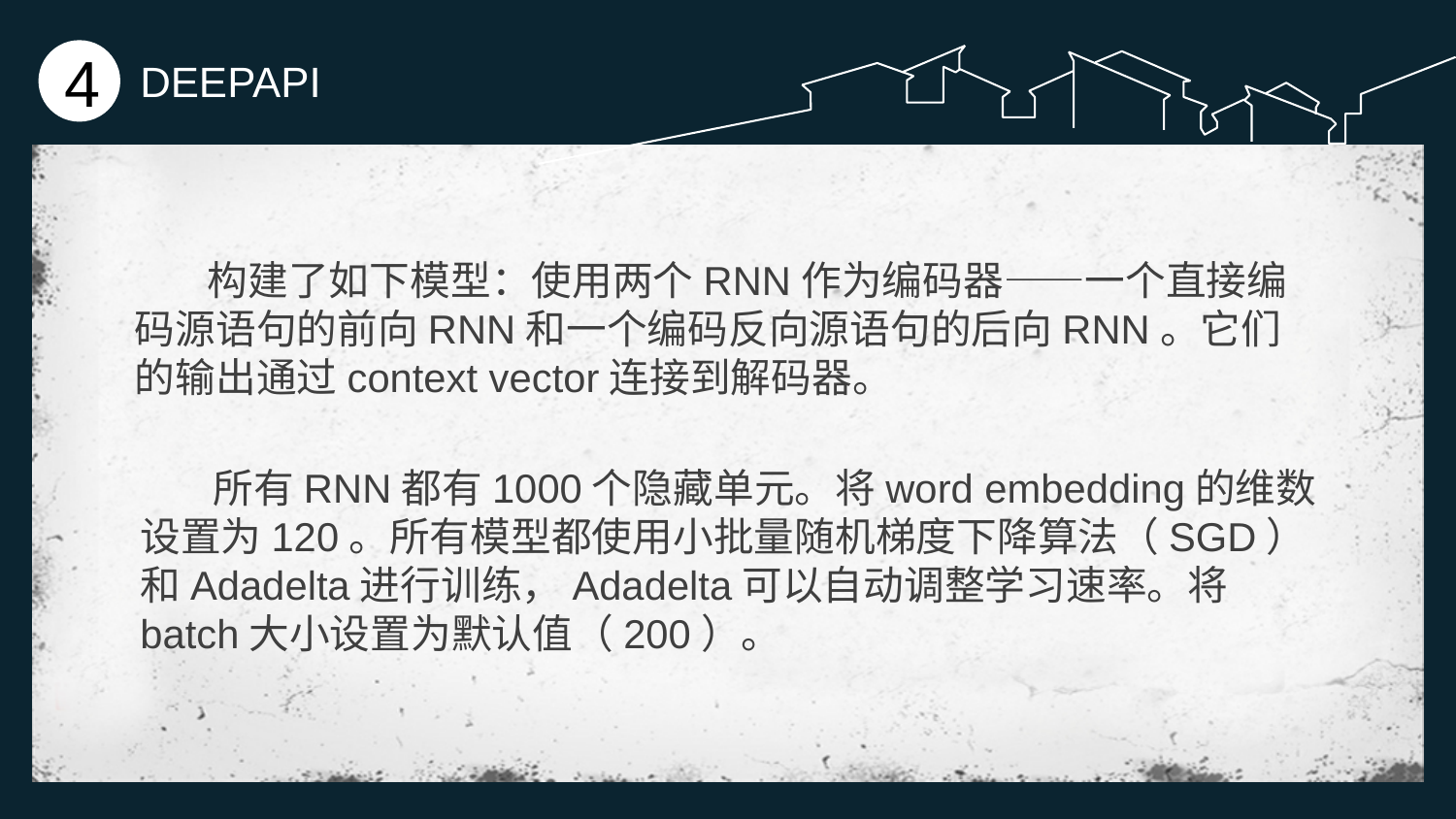

4

DEEPAPI

构建了如下模型：使用两个RNN作为编码器——一个直接编码源语句的前向RNN和一个编码反向源语句的后向RNN。它们的输出通过context vector连接到解码器。
所有RNN都有1000个隐藏单元。将word embedding的维数设置为120。所有模型都使用小批量随机梯度下降算法（SGD）和Adadelta进行训练，Adadelta可以自动调整学习速率。将batch大小设置为默认值（200）。